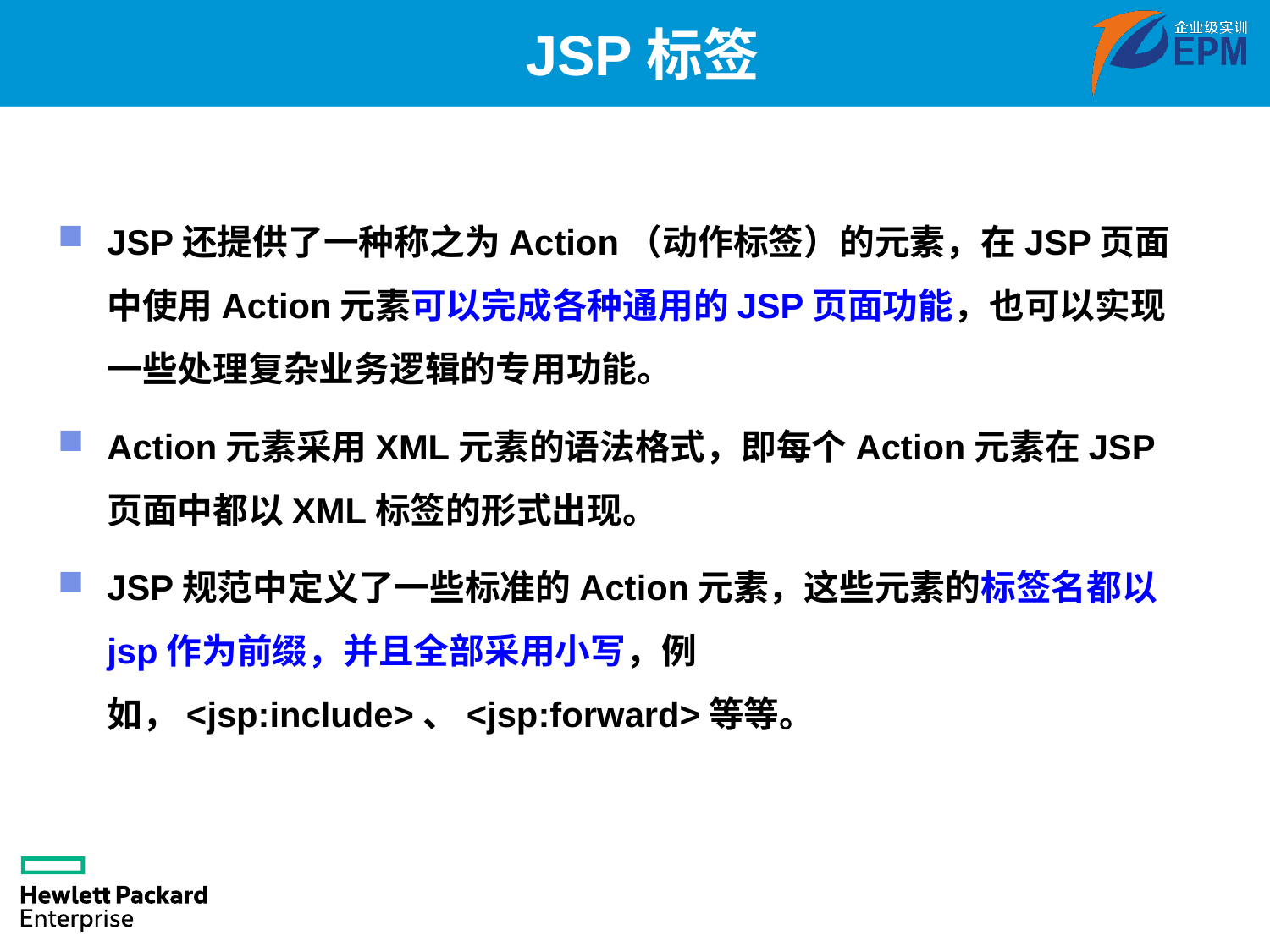

# JSP标签
JSP还提供了一种称之为Action（动作标签）的元素，在JSP页面中使用Action元素可以完成各种通用的JSP页面功能，也可以实现一些处理复杂业务逻辑的专用功能。
Action元素采用XML元素的语法格式，即每个Action元素在JSP页面中都以XML标签的形式出现。
JSP规范中定义了一些标准的Action元素，这些元素的标签名都以jsp作为前缀，并且全部采用小写，例如，<jsp:include>、<jsp:forward>等等。